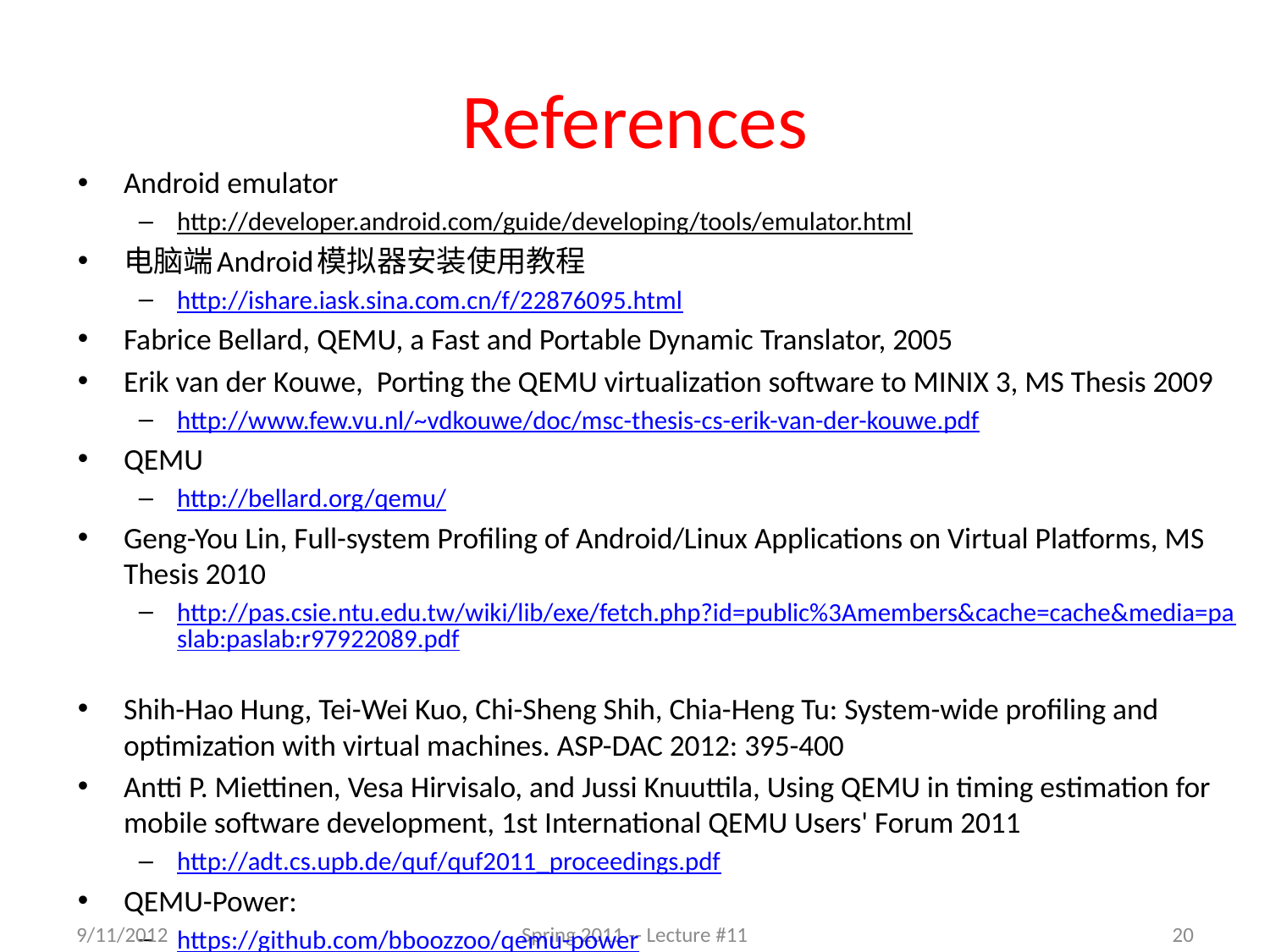

# References
Android emulator
http://developer.android.com/guide/developing/tools/emulator.html
电脑端Android模拟器安装使用教程
http://ishare.iask.sina.com.cn/f/22876095.html
Fabrice Bellard, QEMU, a Fast and Portable Dynamic Translator, 2005
Erik van der Kouwe,  Porting the QEMU virtualization software to MINIX 3, MS Thesis 2009
http://www.few.vu.nl/~vdkouwe/doc/msc-thesis-cs-erik-van-der-kouwe.pdf
QEMU
http://bellard.org/qemu/
Geng-You Lin, Full-system Profiling of Android/Linux Applications on Virtual Platforms, MS Thesis 2010
http://pas.csie.ntu.edu.tw/wiki/lib/exe/fetch.php?id=public%3Amembers&cache=cache&media=paslab:paslab:r97922089.pdf
Shih-Hao Hung, Tei-Wei Kuo, Chi-Sheng Shih, Chia-Heng Tu: System-wide profiling and optimization with virtual machines. ASP-DAC 2012: 395-400
Antti P. Miettinen, Vesa Hirvisalo, and Jussi Knuuttila, Using QEMU in timing estimation for mobile software development, 1st International QEMU Users' Forum 2011
http://adt.cs.upb.de/quf/quf2011_proceedings.pdf
QEMU-Power:
https://github.com/bboozzoo/qemu-power
9/11/2012
Spring 2011 -- Lecture #11
20